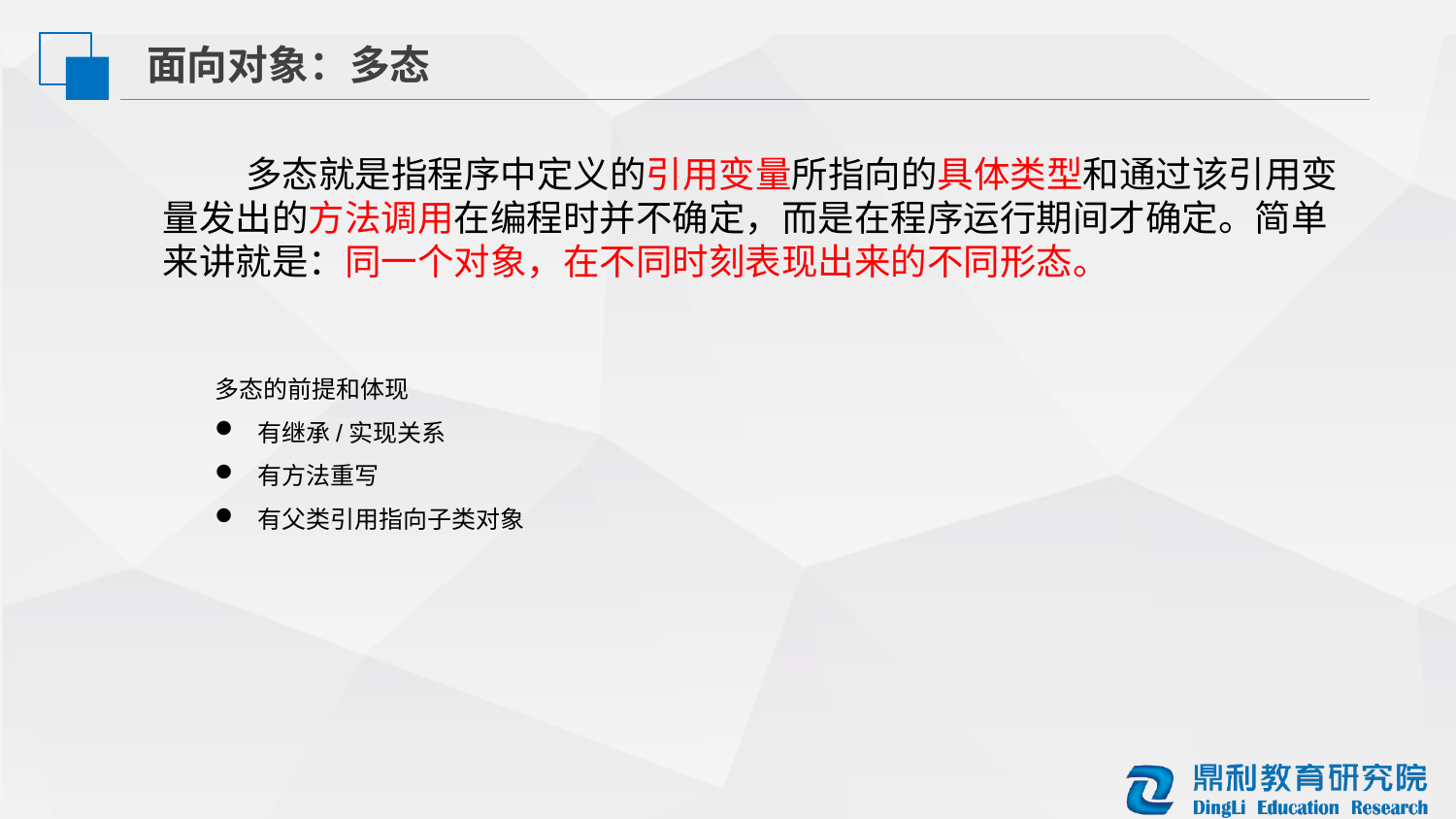

面向对象：多态
         多态就是指程序中定义的引用变量所指向的具体类型和通过该引用变量发出的方法调用在编程时并不确定，而是在程序运行期间才确定。简单来讲就是：同一个对象，在不同时刻表现出来的不同形态。

多态的前提和体现
有继承/实现关系
有方法重写
有父类引用指向子类对象